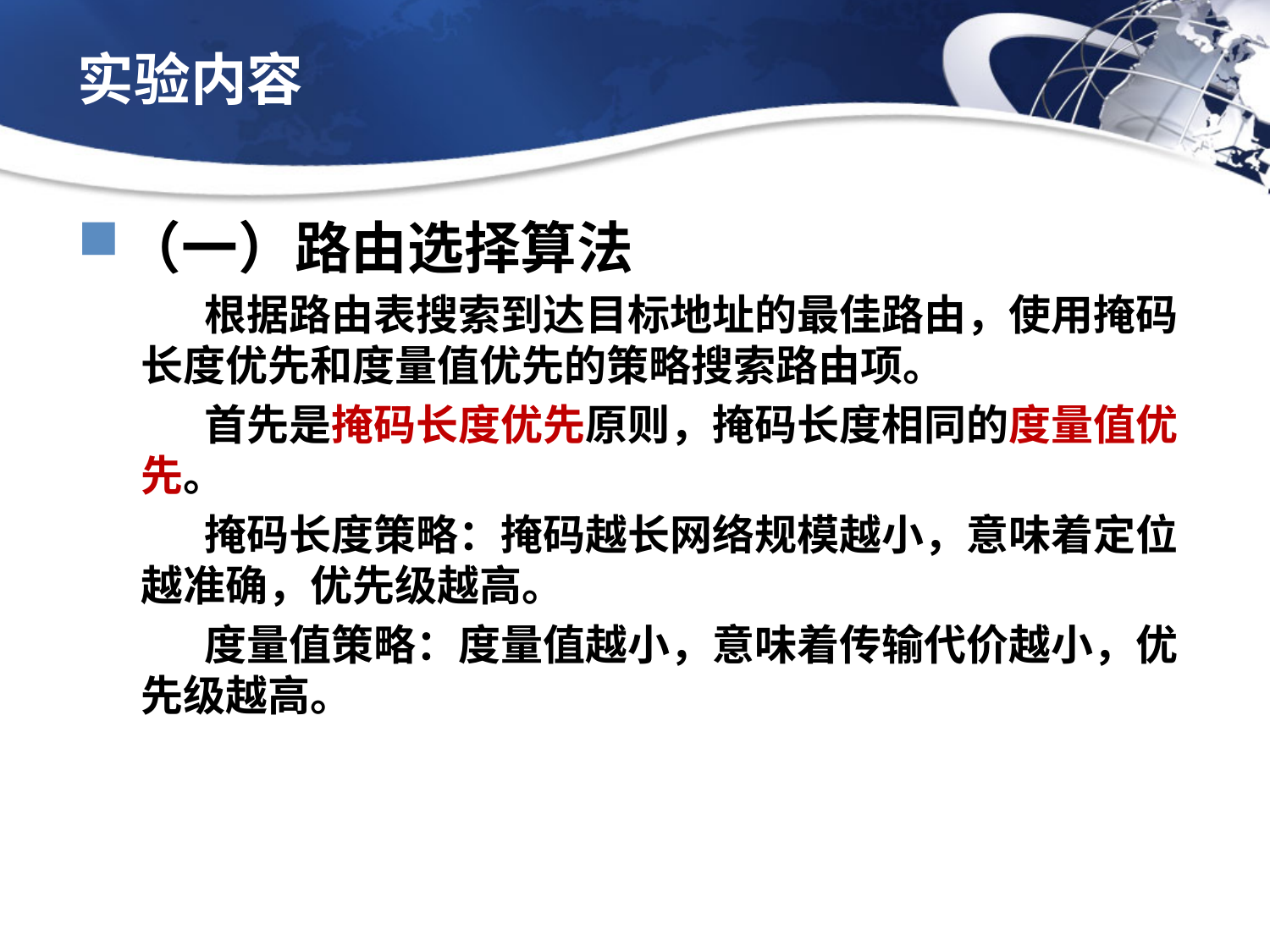

# 实验内容
（一）路由选择算法
根据路由表搜索到达目标地址的最佳路由，使用掩码长度优先和度量值优先的策略搜索路由项。
首先是掩码长度优先原则，掩码长度相同的度量值优先。
掩码长度策略：掩码越长网络规模越小，意味着定位越准确，优先级越高。
度量值策略：度量值越小，意味着传输代价越小，优先级越高。